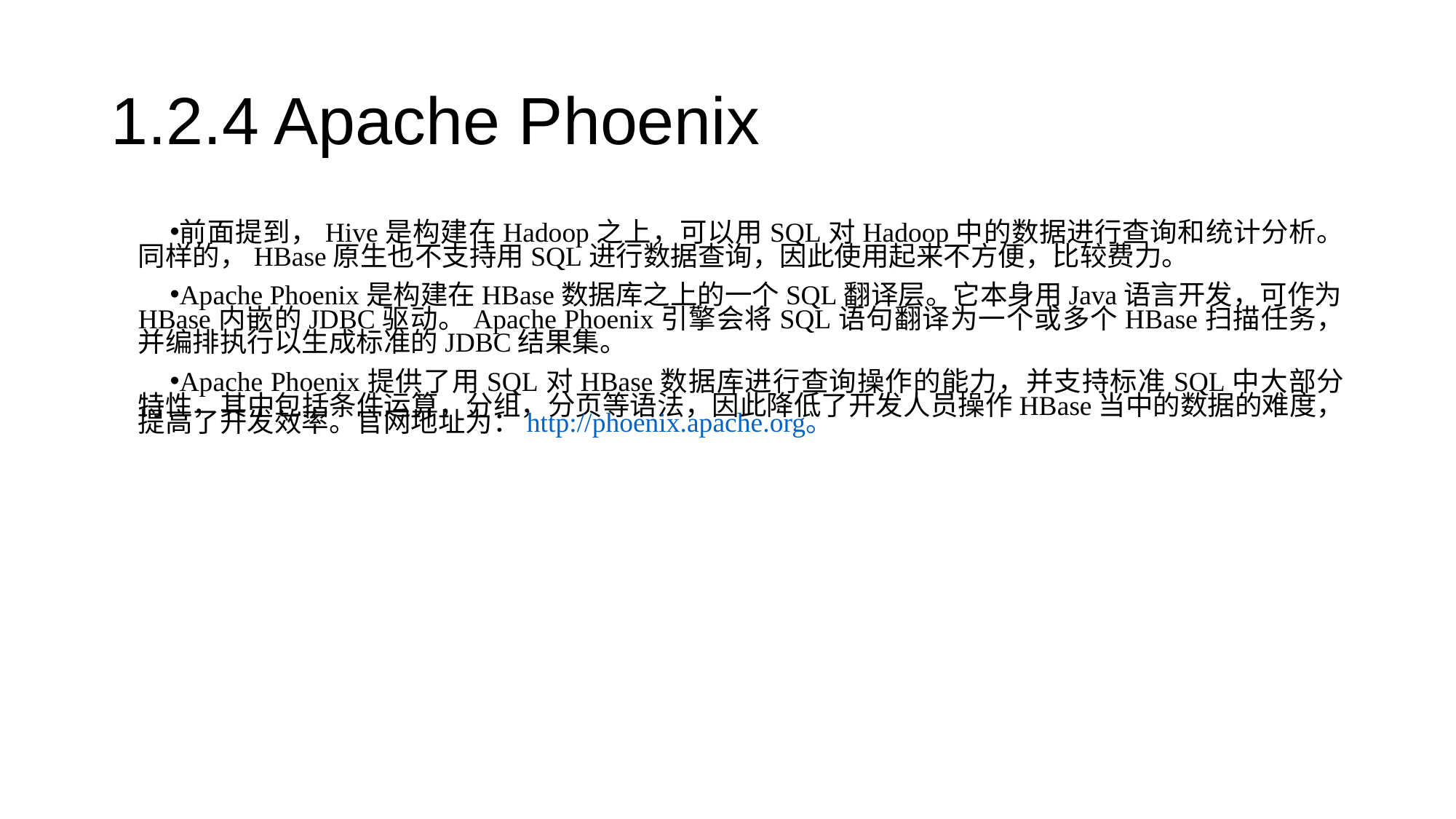

# 1.2.4 Apache Phoenix
前面提到，Hive是构建在Hadoop之上，可以用SQL对Hadoop中的数据进行查询和统计分析。同样的，HBase原生也不支持用SQL进行数据查询，因此使用起来不方便，比较费力。
Apache Phoenix是构建在HBase数据库之上的一个SQL翻译层。它本身用Java语言开发，可作为HBase内嵌的JDBC驱动。Apache Phoenix引擎会将SQL语句翻译为一个或多个HBase扫描任务，并编排执行以生成标准的JDBC结果集。
Apache Phoenix提供了用SQL对HBase数据库进行查询操作的能力，并支持标准SQL中大部分特性，其中包括条件运算，分组，分页等语法，因此降低了开发人员操作HBase当中的数据的难度，提高了开发效率。官网地址为：http://phoenix.apache.org。